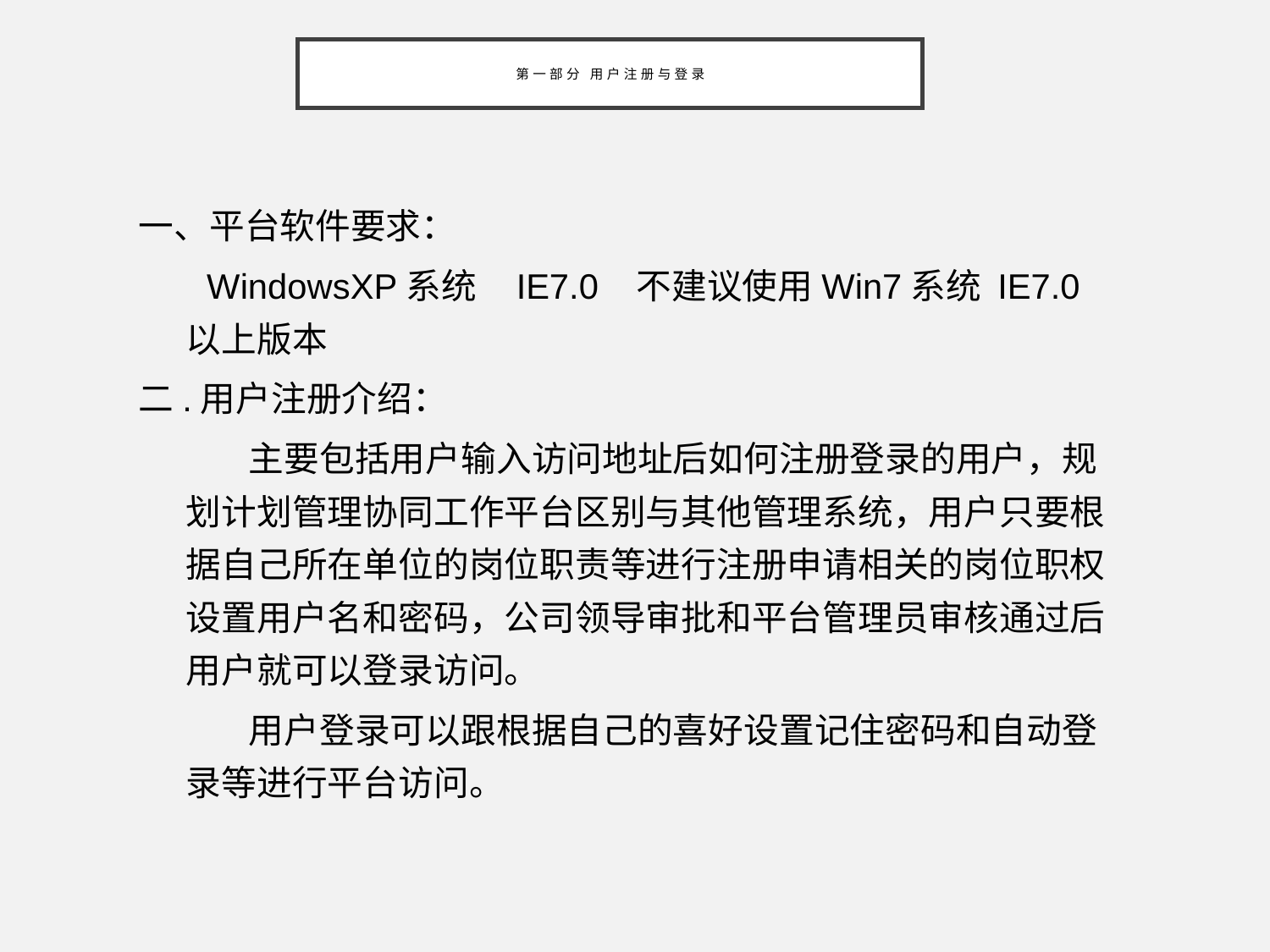

# 第一部分 用户注册与登录

一、平台软件要求：
       WindowsXP系统    IE7.0   不建议使用Win7系统 IE7.0以上版本
二.用户注册介绍：
             主要包括用户输入访问地址后如何注册登录的用户，规划计划管理协同工作平台区别与其他管理系统，用户只要根据自己所在单位的岗位职责等进行注册申请相关的岗位职权设置用户名和密码，公司领导审批和平台管理员审核通过后用户就可以登录访问。
             用户登录可以跟根据自己的喜好设置记住密码和自动登录等进行平台访问。